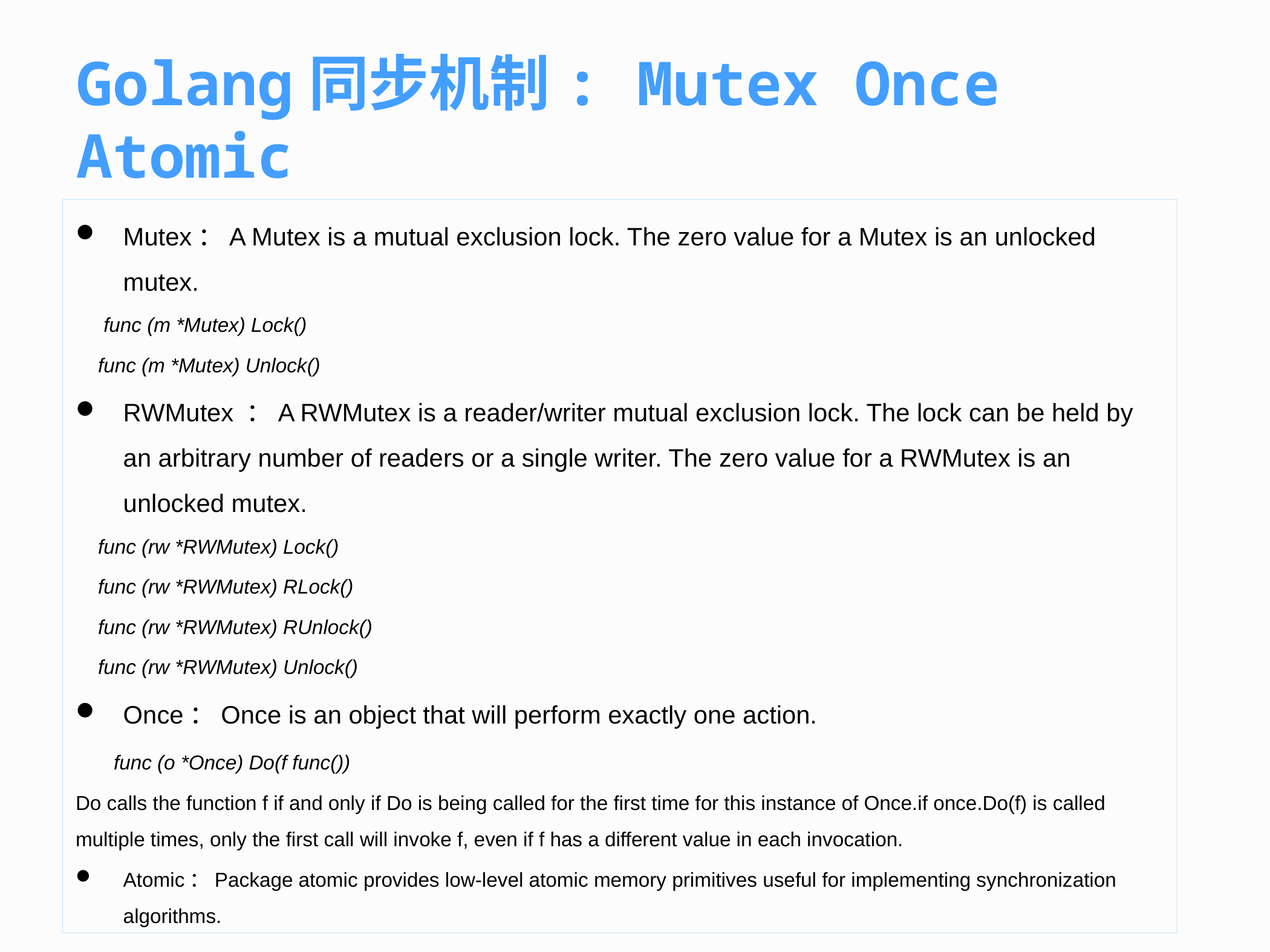

# Golang同步机制: Mutex Once Atomic
Mutex：A Mutex is a mutual exclusion lock. The zero value for a Mutex is an unlocked mutex.
     func (m *Mutex) Lock()
    func (m *Mutex) Unlock()
RWMutex ：A RWMutex is a reader/writer mutual exclusion lock. The lock can be held by an arbitrary number of readers or a single writer. The zero value for a RWMutex is an unlocked mutex.
    func (rw *RWMutex) Lock()
    func (rw *RWMutex) RLock()
    func (rw *RWMutex) RUnlock()
    func (rw *RWMutex) Unlock()
Once：Once is an object that will perform exactly one action.
      func (o *Once) Do(f func())
Do calls the function f if and only if Do is being called for the first time for this instance of Once.if once.Do(f) is called multiple times, only the first call will invoke f, even if f has a different value in each invocation.
Atomic：Package atomic provides low-level atomic memory primitives useful for implementing synchronization algorithms.